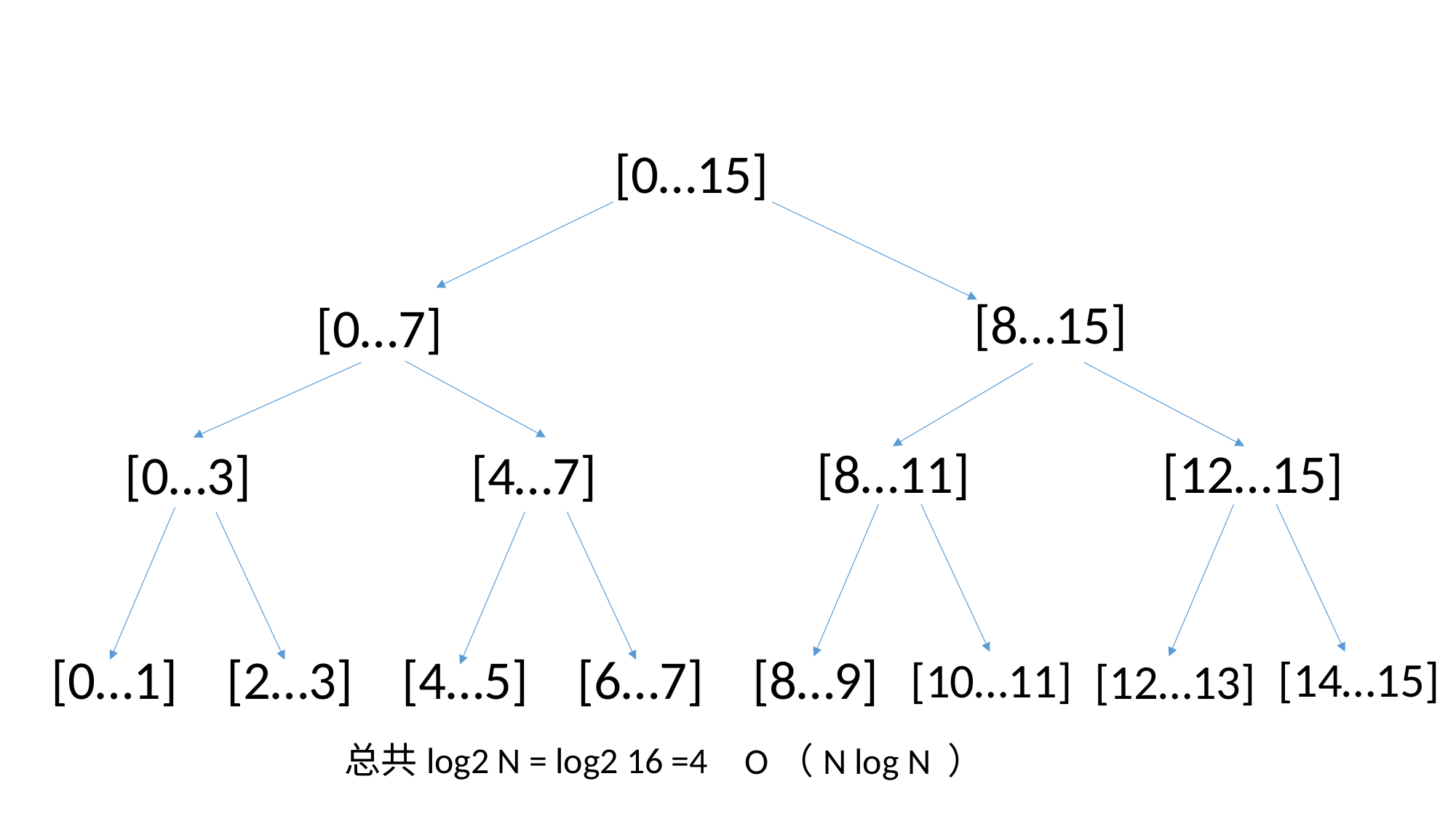

[0…15]
[8…15]
[0…7]
[8…11]
[12…15]
[0…3]
[4…7]
[6…7]
[2…3]
[4…5]
[0…1]
[8…9]
[14…15]
[10…11]
[12…13]
总共log2 N = log2 16 =4
O（N log N ）